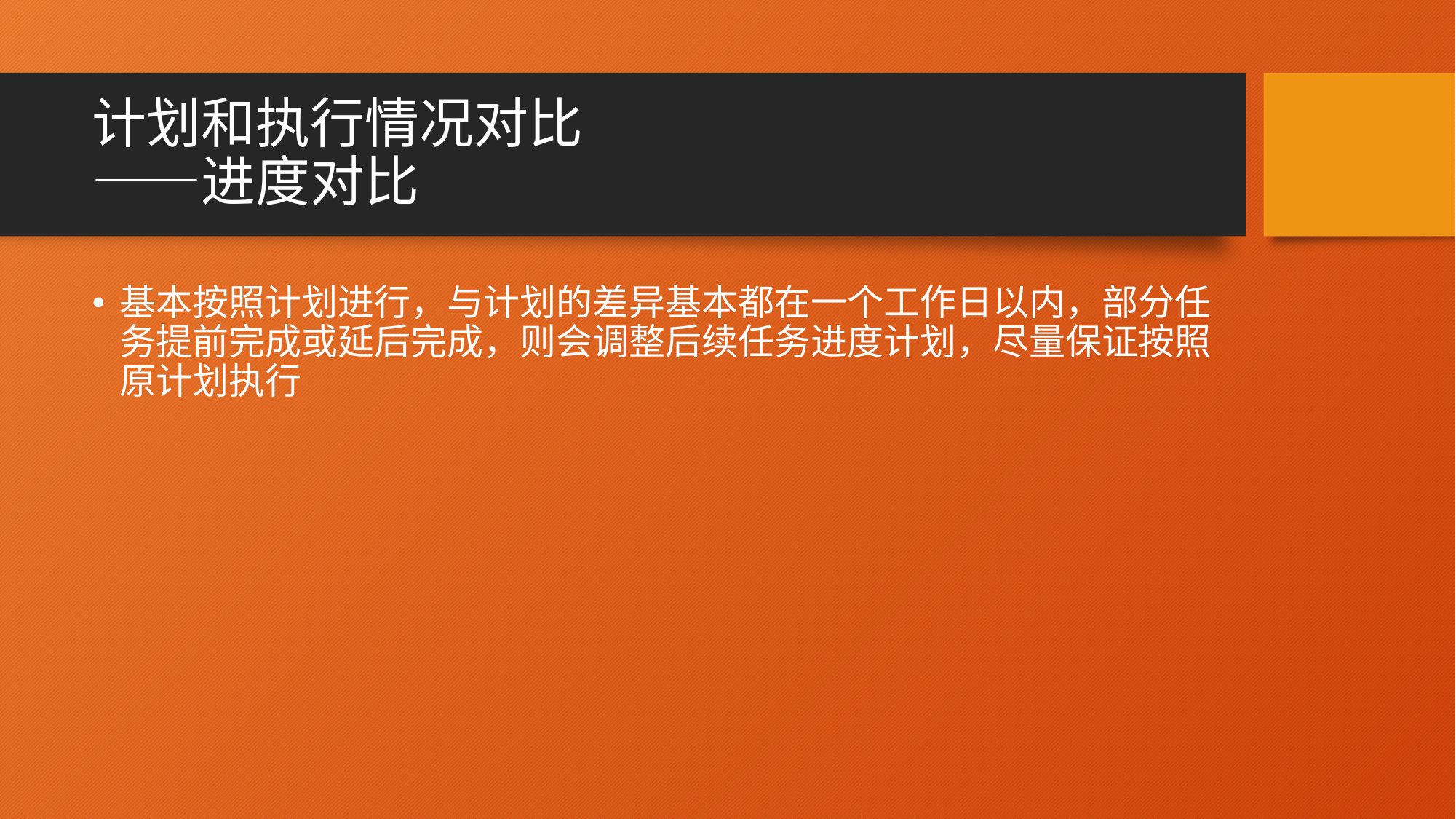

# 计划和执行情况对比 ——进度对比
基本按照计划进行，与计划的差异基本都在一个工作日以内，部分任务提前完成或延后完成，则会调整后续任务进度计划，尽量保证按照原计划执行